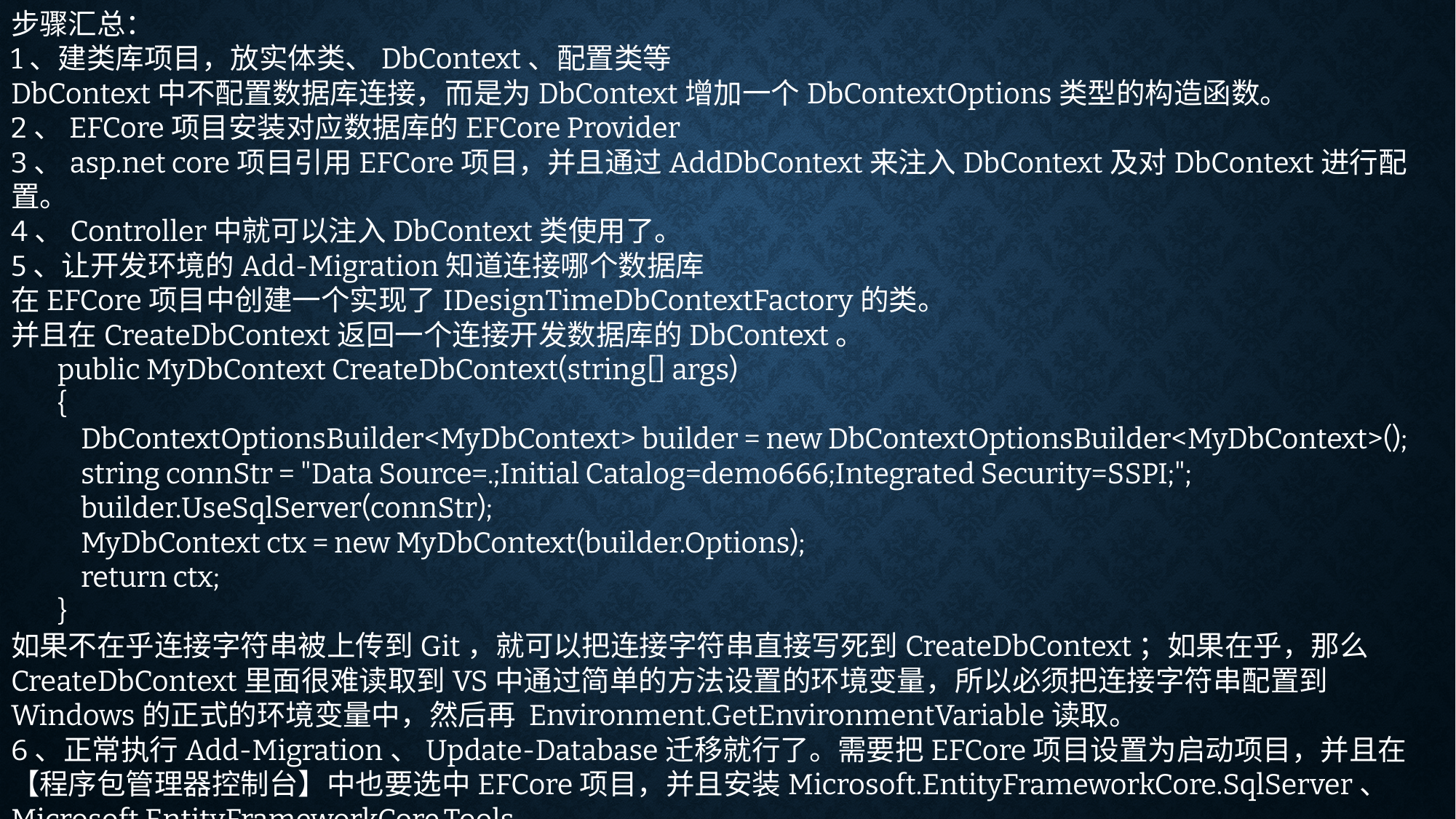

步骤汇总：
1、建类库项目，放实体类、DbContext、配置类等
DbContext中不配置数据库连接，而是为DbContext增加一个DbContextOptions类型的构造函数。
2、EFCore项目安装对应数据库的EFCore Provider
3、asp.net core项目引用EFCore项目，并且通过AddDbContext来注入DbContext及对DbContext进行配置。
4、Controller中就可以注入DbContext类使用了。
5、让开发环境的Add-Migration知道连接哪个数据库
在EFCore项目中创建一个实现了IDesignTimeDbContextFactory的类。
并且在CreateDbContext返回一个连接开发数据库的DbContext。
        public MyDbContext CreateDbContext(string[] args)
        {
            DbContextOptionsBuilder<MyDbContext> builder = new DbContextOptionsBuilder<MyDbContext>();
            string connStr = "Data Source=.;Initial Catalog=demo666;Integrated Security=SSPI;";
            builder.UseSqlServer(connStr);
            MyDbContext ctx = new MyDbContext(builder.Options);
            return ctx;
        }
如果不在乎连接字符串被上传到Git，就可以把连接字符串直接写死到CreateDbContext；如果在乎，那么CreateDbContext里面很难读取到VS中通过简单的方法设置的环境变量，所以必须把连接字符串配置到Windows的正式的环境变量中，然后再 Environment.GetEnvironmentVariable读取。
6、正常执行Add-Migration、Update-Database迁移就行了。需要把EFCore项目设置为启动项目，并且在【程序包管理器控制台】中也要选中EFCore项目，并且安装Microsoft.EntityFrameworkCore.SqlServer、Microsoft.EntityFrameworkCore.Tools